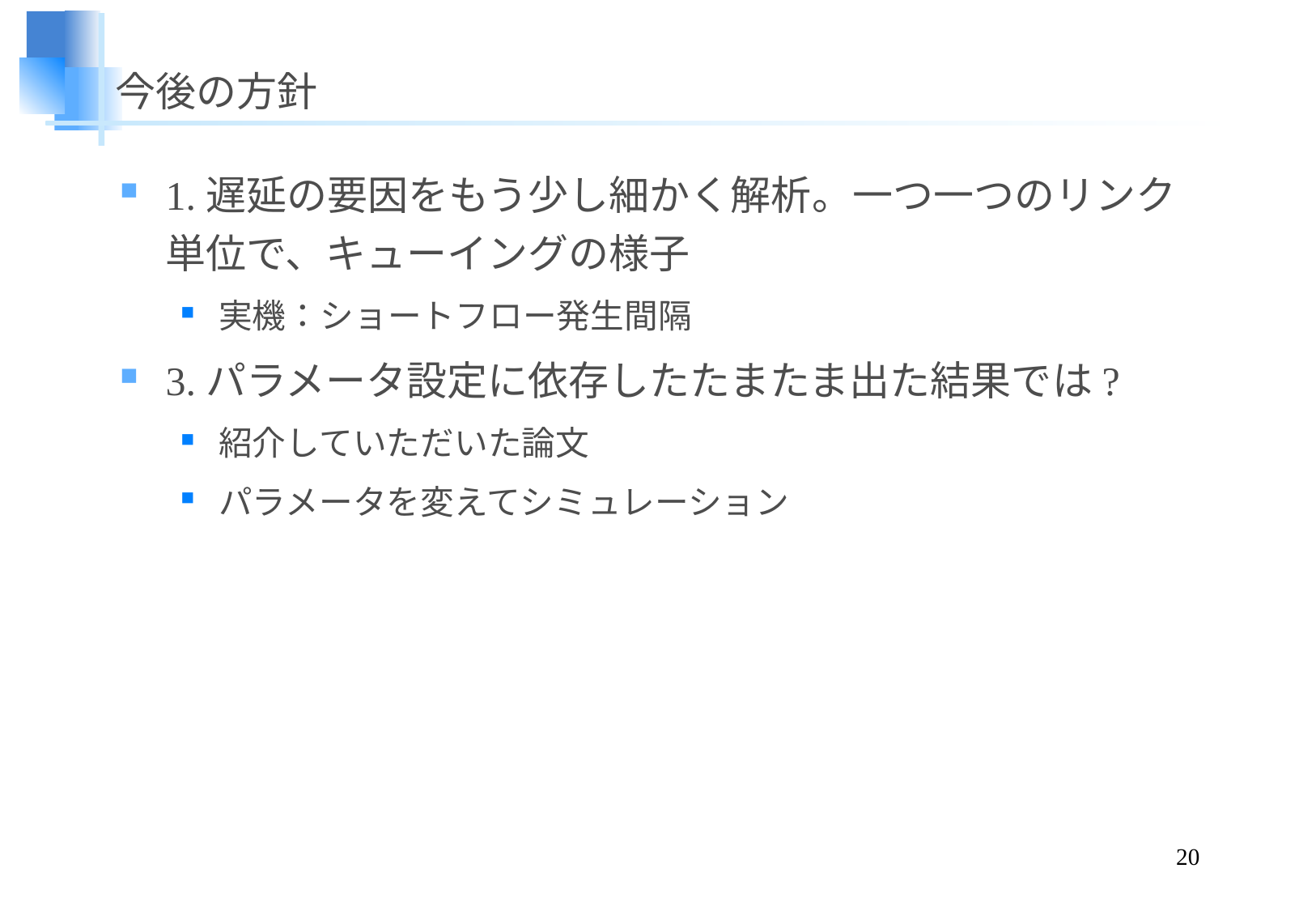

# 今後の方針
1.遅延の要因をもう少し細かく解析。一つ一つのリンク単位で、キューイングの様子
実機：ショートフロー発生間隔
3.パラメータ設定に依存したたまたま出た結果では?
紹介していただいた論文
パラメータを変えてシミュレーション
20